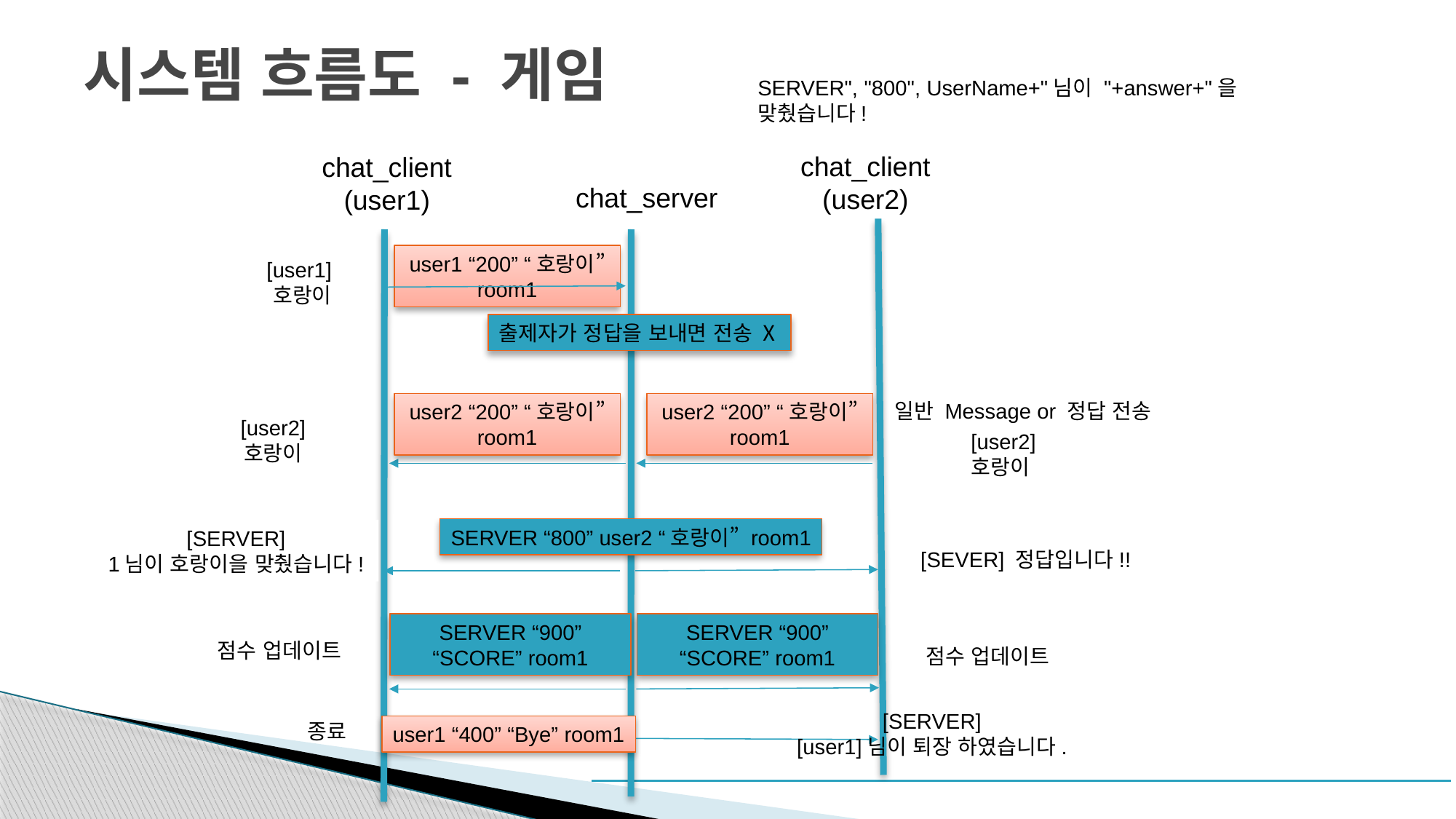

# 시스템 흐름도 - 게임
SERVER", "800", UserName+"님이 "+answer+"을 맞췄습니다!
chat_client
(user2)
chat_client
(user1)
chat_server
user1 “200” “호랑이” room1
[user1]
호랑이
출제자가 정답을 보내면 전송 Ⅹ
일반 Message or 정답 전송
user2 “200” “호랑이” room1
user2 “200” “호랑이” room1
[user2]
호랑이
 [user2]
호랑이
SERVER “800” user2 “호랑이” room1
[SERVER]
1님이 호랑이을 맞췄습니다!
[SEVER] 정답입니다!!
SERVER “900” “SCORE” room1
SERVER “900” “SCORE” room1
점수 업데이트
점수 업데이트
[SERVER]
[user1]님이 퇴장 하였습니다.
종료
user1 “400” “Bye” room1